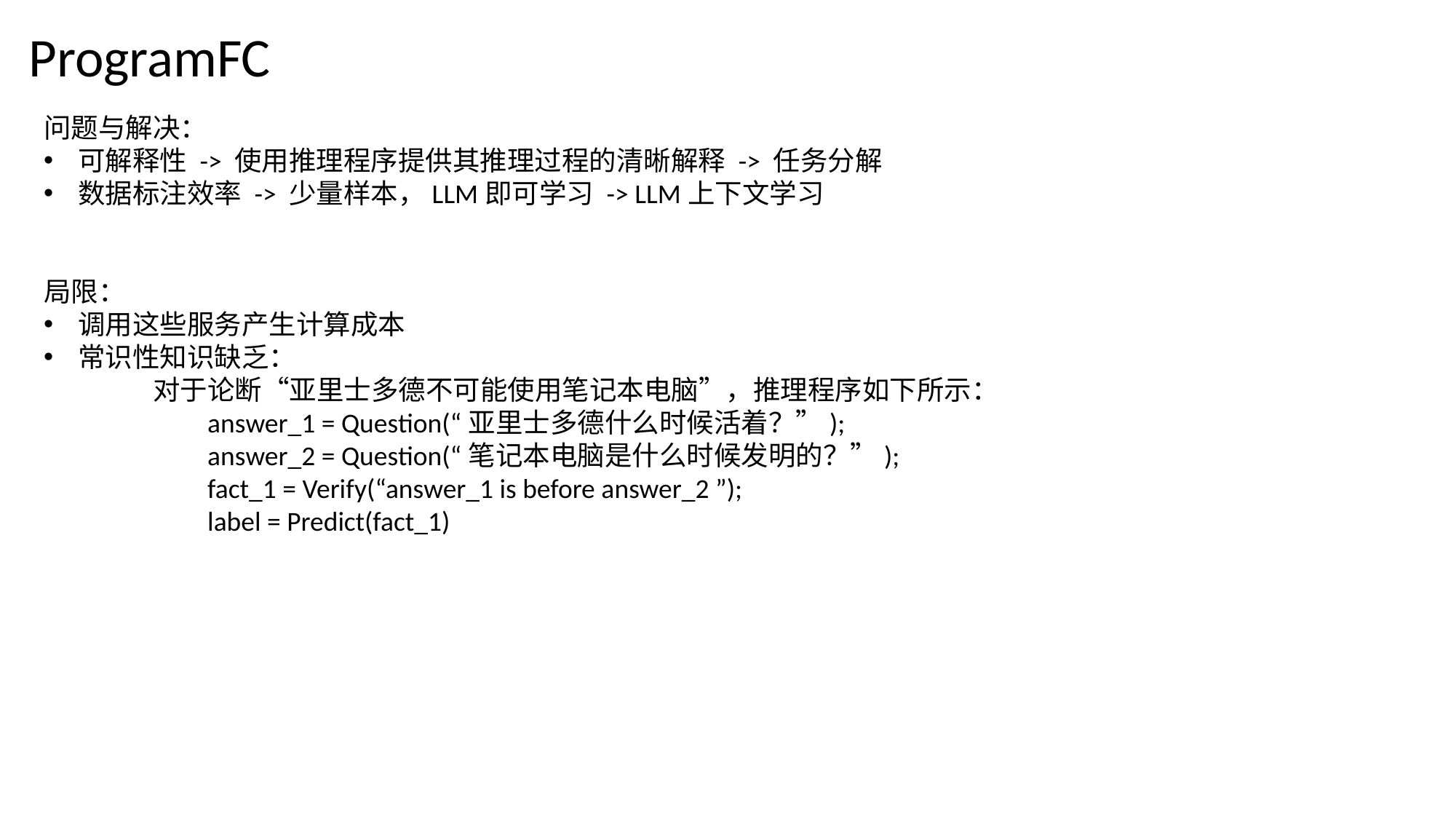

ProgramFC
问题与解决：
可解释性 -> 使用推理程序提供其推理过程的清晰解释 -> 任务分解
数据标注效率 -> 少量样本，LLM即可学习 -> LLM上下文学习

局限：
调用这些服务产生计算成本
常识性知识缺乏：
对于论断“亚里士多德不可能使用笔记本电脑”，推理程序如下所示：
answer_1 = Question(“亚里士多德什么时候活着？”);
answer_2 = Question(“笔记本电脑是什么时候发明的？”);
fact_1 = Verify(“answer_1 is before answer_2 ”);
label = Predict(fact_1)